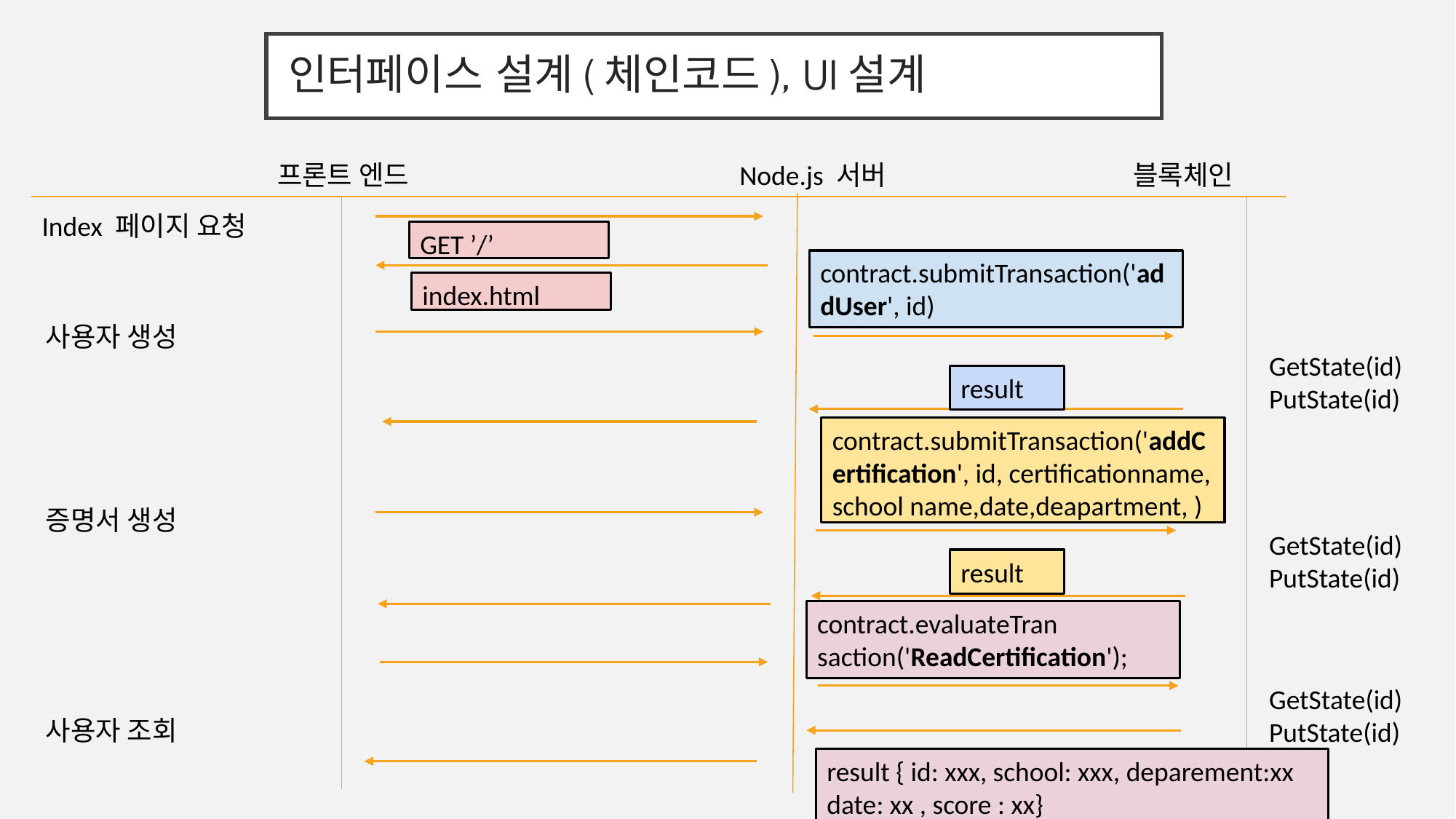

# 인터페이스 설계(체인코드), UI설계
Node.js 서버
블록체인
프론트 엔드
Index 페이지 요청
GET ’/’
contract.submitTransaction('addUser', id)
index.html
사용자 생성
GetState(id)
PutState(id)
result
contract.submitTransaction('addCertification', id, certificationname, school name,date,deapartment, )
증명서 생성
GetState(id)
PutState(id)
result
contract.evaluateTran
saction('ReadCertification');
GetState(id)
PutState(id)
사용자 조회
result { id: xxx, school: xxx, deparement:xx  date: xx , score : xx}